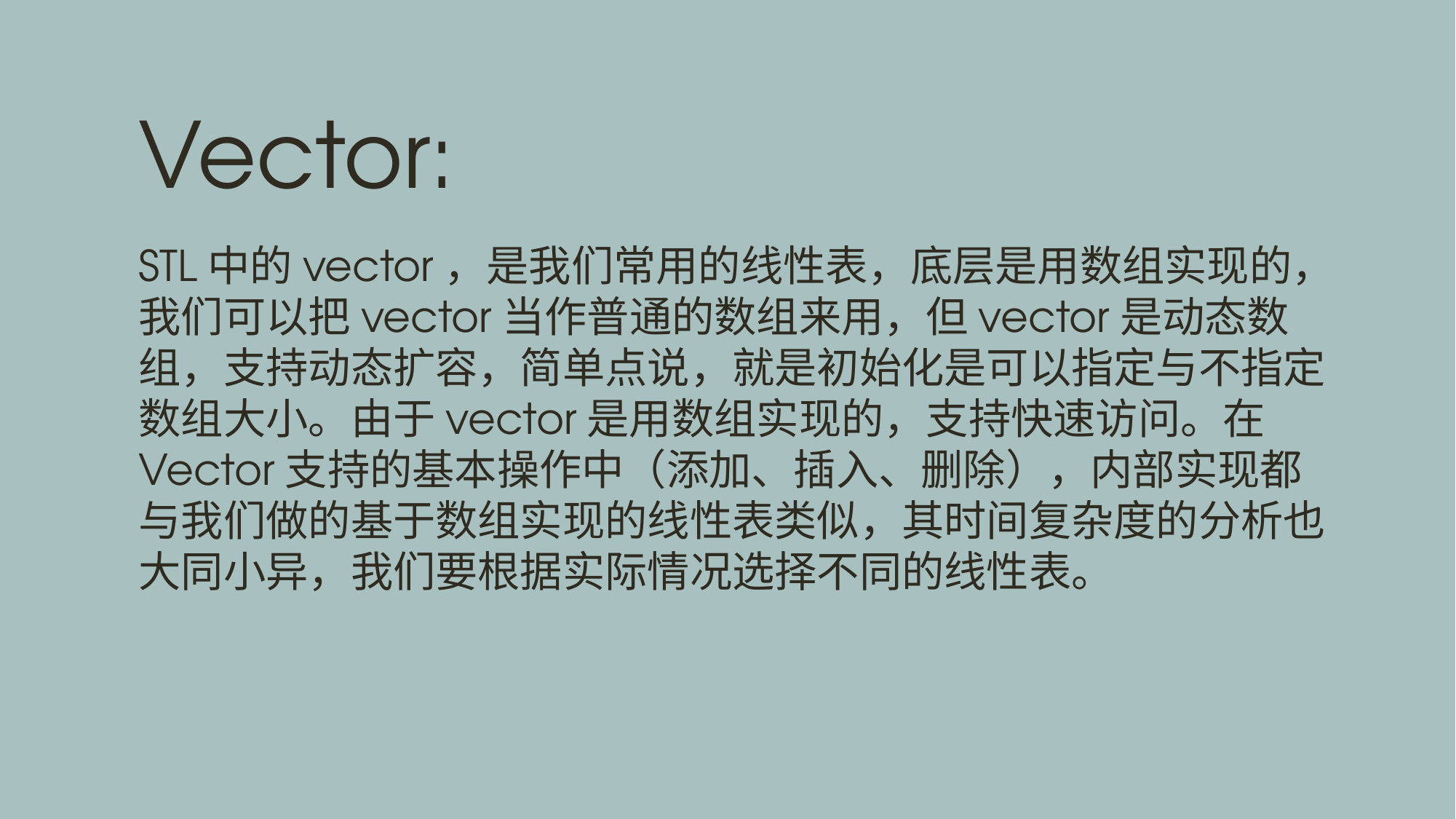

#
Vector:

STL中的vector，是我们常用的线性表，底层是用数组实现的，我们可以把vector当作普通的数组来用，但vector是动态数组，支持动态扩容，简单点说，就是初始化是可以指定与不指定数组大小。由于vector是用数组实现的，支持快速访问。在Vector支持的基本操作中（添加、插入、删除），内部实现都与我们做的基于数组实现的线性表类似，其时间复杂度的分析也大同小异，我们要根据实际情况选择不同的线性表。